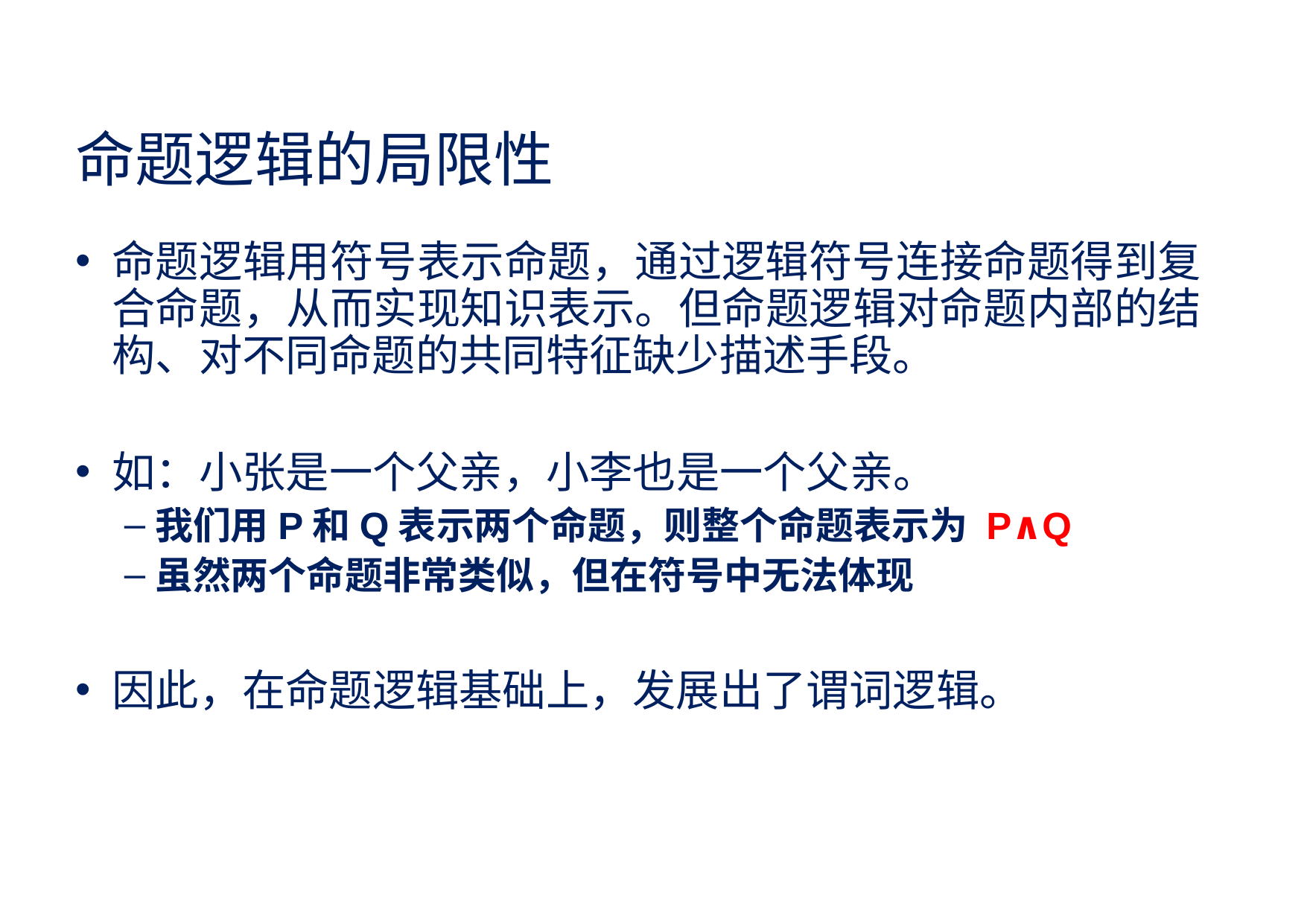

# 命题逻辑的局限性
命题逻辑用符号表示命题，通过逻辑符号连接命题得到复 合命题，从而实现知识表示。但命题逻辑对命题内部的结 构、对不同命题的共同特征缺少描述手段。

如：小张是一个父亲，小李也是一个父亲。
我们用P和Q表示两个命题，则整个命题表示为 P∧Q
虽然两个命题非常类似，但在符号中无法体现

因此，在命题逻辑基础上，发展出了谓词逻辑。
17